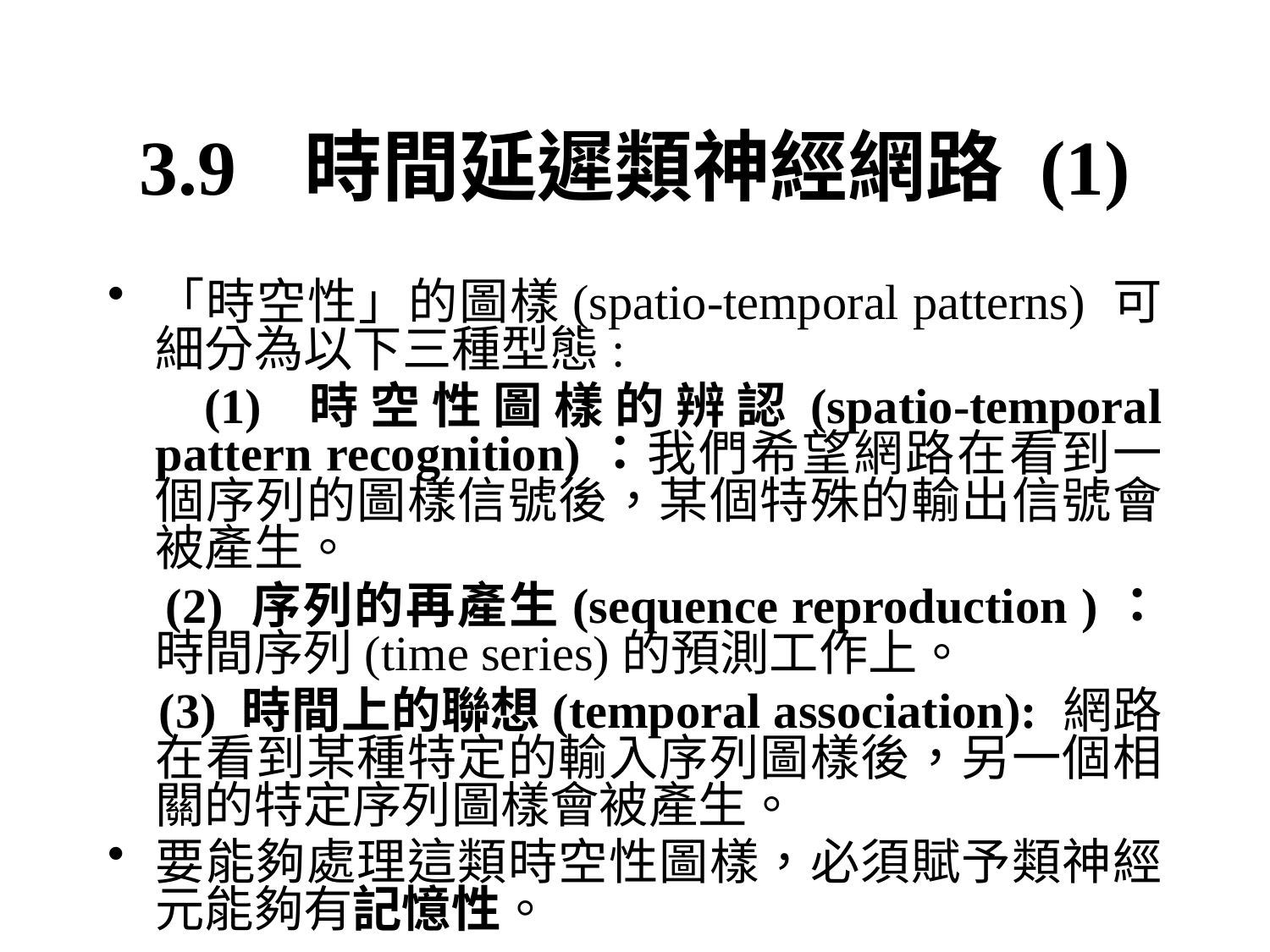

# 3.9	 時間延遲類神經網路 (1)
「時空性」的圖樣(spatio-temporal patterns) 可細分為以下三種型態:
    (1) 時空性圖樣的辨認(spatio-temporal pattern recognition)：我們希望網路在看到一個序列的圖樣信號後，某個特殊的輸出信號會被產生。
    (2) 序列的再產生(sequence reproduction )：時間序列(time series)的預測工作上。
    (3) 時間上的聯想(temporal association): 網路在看到某種特定的輸入序列圖樣後，另一個相關的特定序列圖樣會被產生。
要能夠處理這類時空性圖樣，必須賦予類神經元能夠有記憶性。